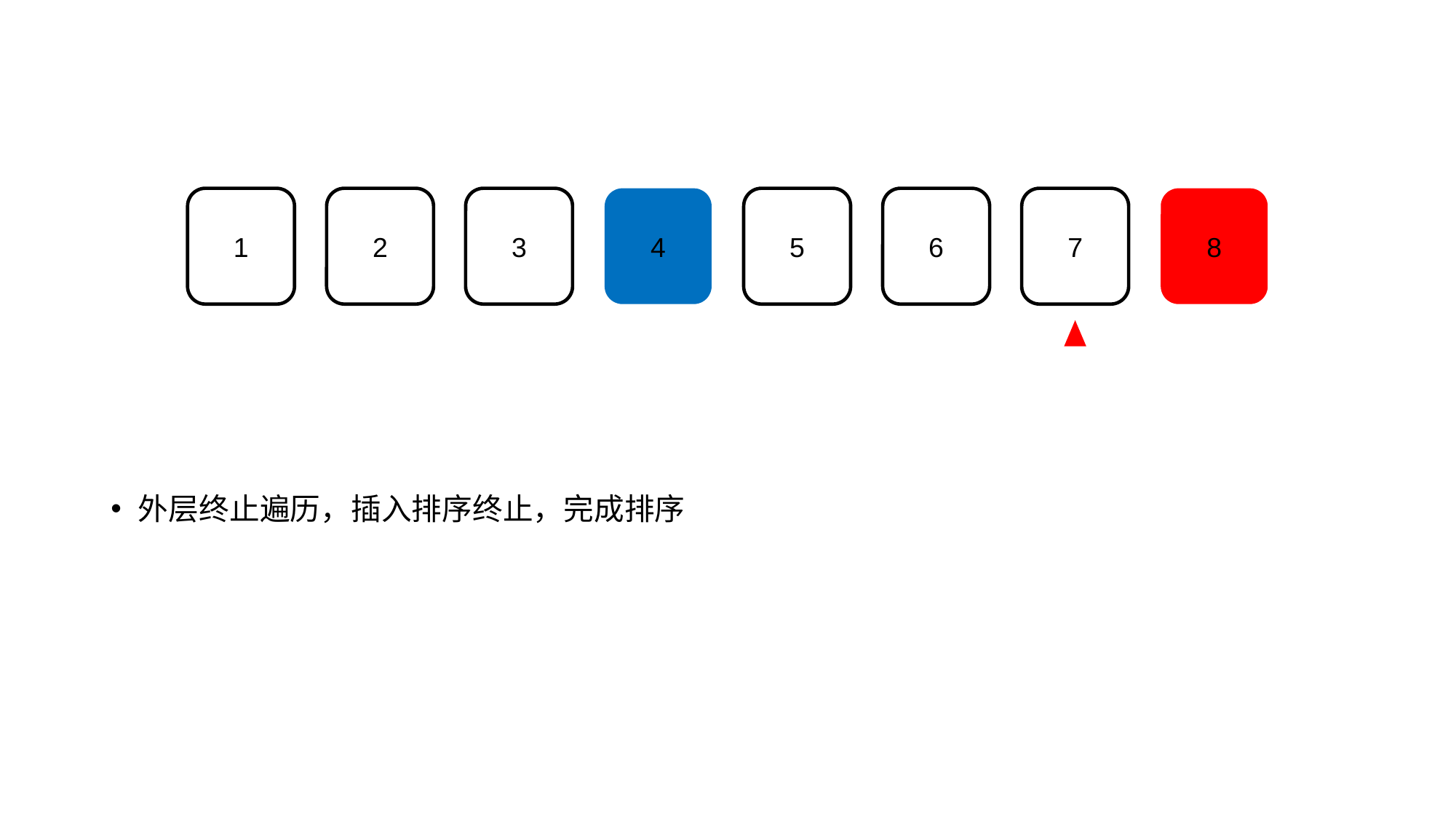

4
5
6
7
8
1
2
3

外层终止遍历，插入排序终止，完成排序